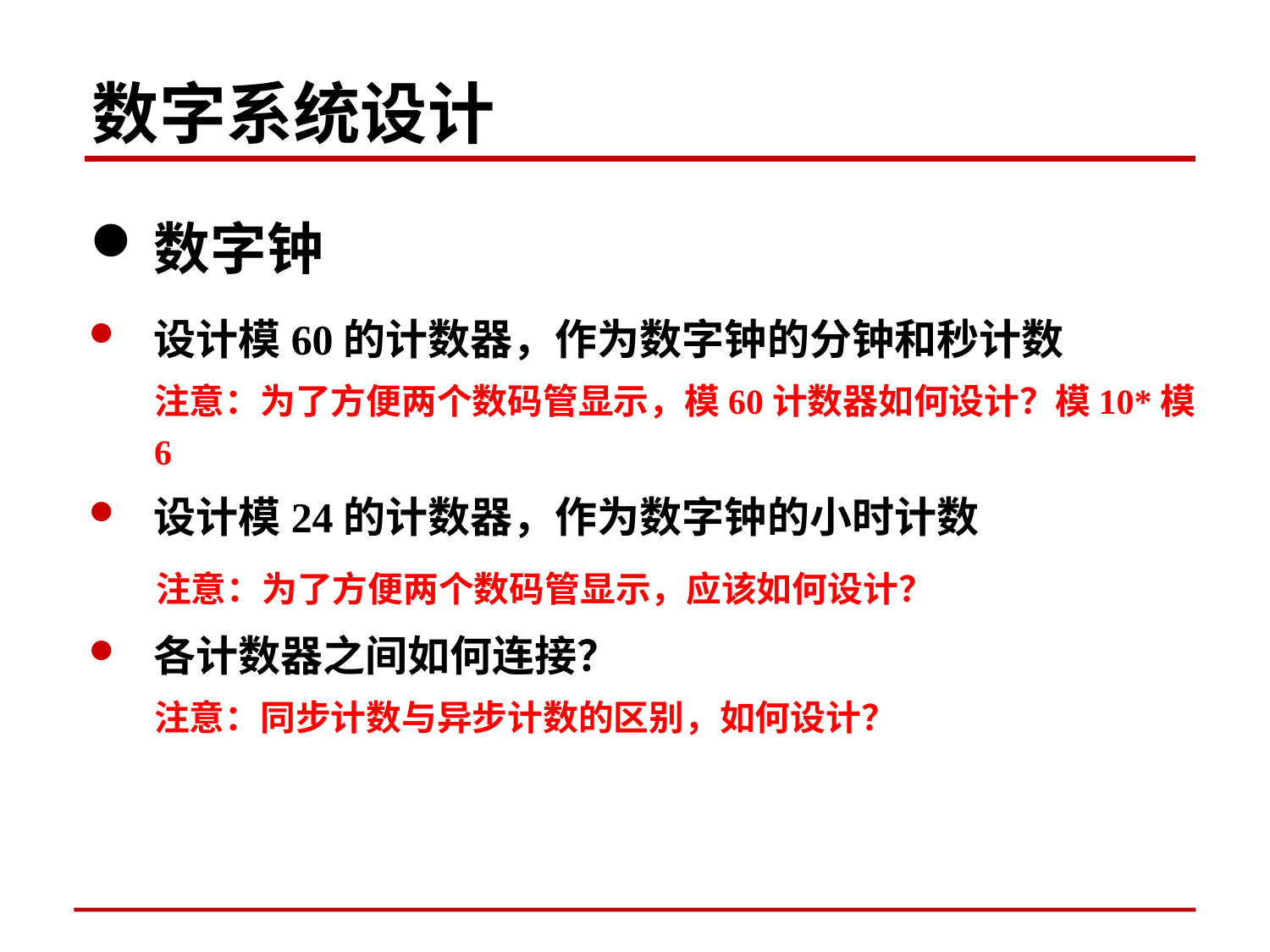

数字系统设计
数字钟
设计模60的计数器，作为数字钟的分钟和秒计数
注意：为了方便两个数码管显示，模60计数器如何设计？模10*模6
设计模24的计数器，作为数字钟的小时计数
      注意：为了方便两个数码管显示，应该如何设计？
各计数器之间如何连接？
注意：同步计数与异步计数的区别，如何设计？